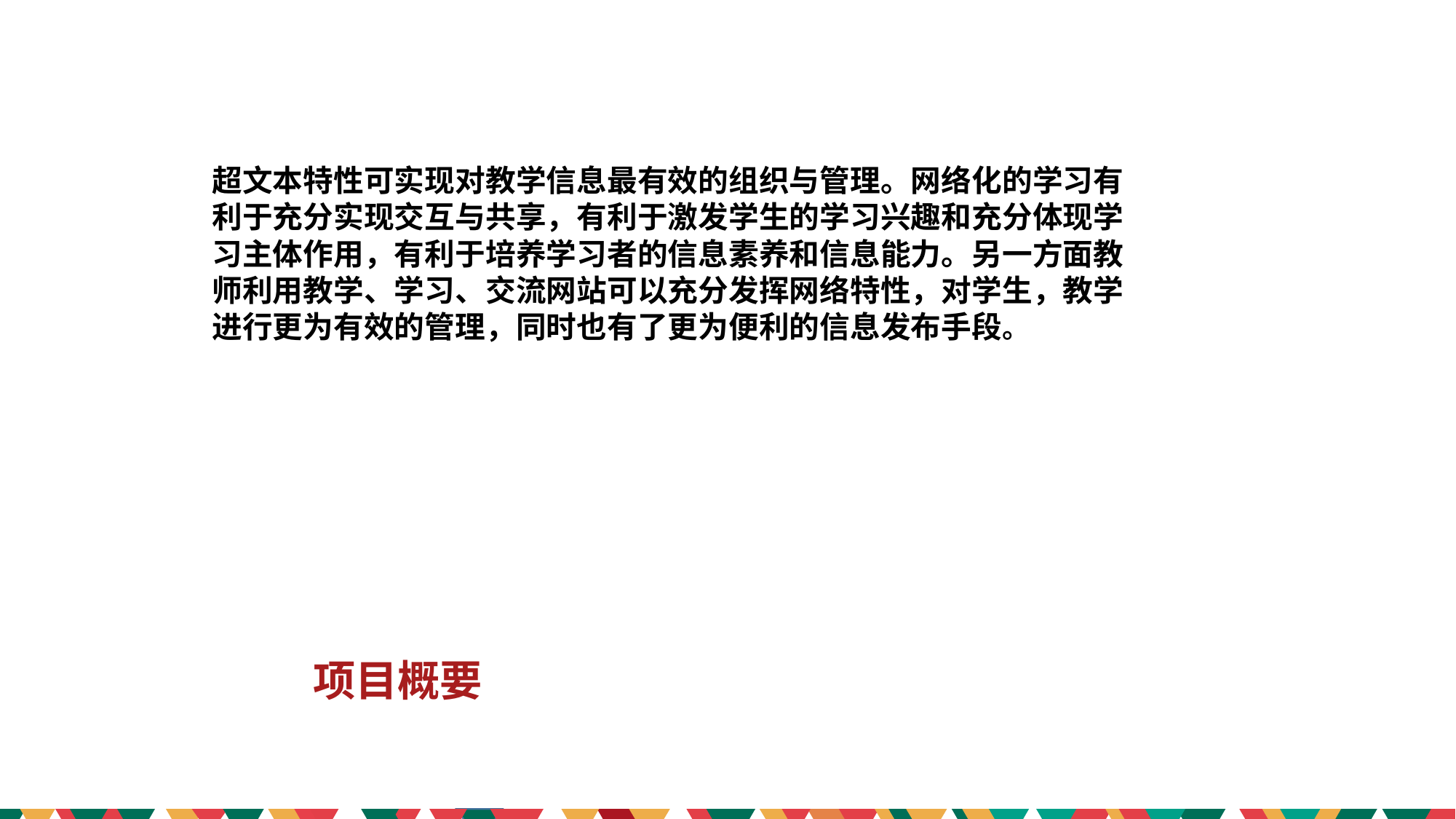

超文本特性可实现对教学信息最有效的组织与管理。网络化的学习有利于充分实现交互与共享，有利于激发学生的学习兴趣和充分体现学习主体作用，有利于培养学习者的信息素养和信息能力。另一方面教师利用教学、学习、交流网站可以充分发挥网络特性，对学生，教学进行更为有效的管理，同时也有了更为便利的信息发布手段。
项目概要